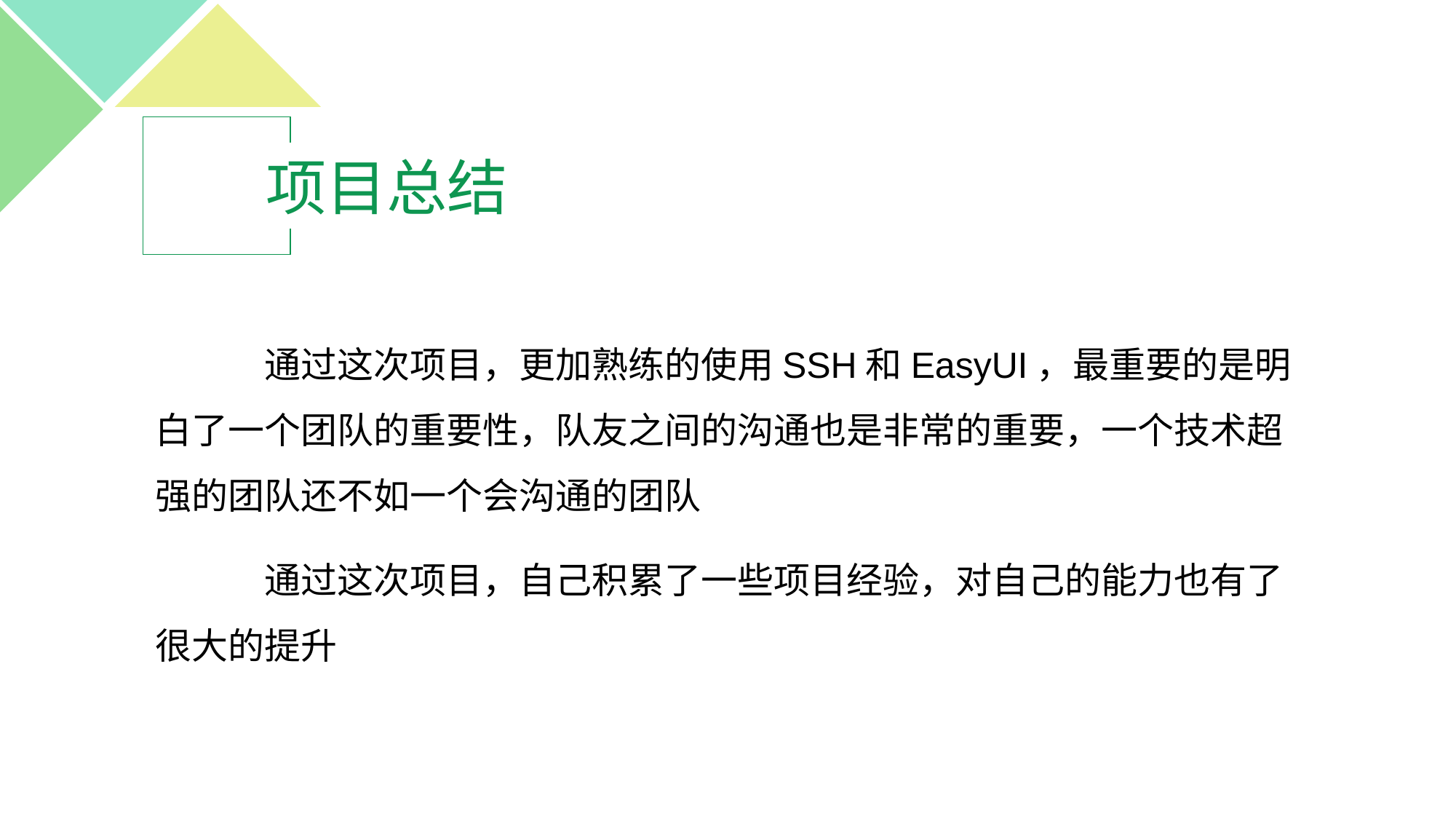

项目总结
		通过这次项目，更加熟练的使用SSH和EasyUI，最重要的是明白了一个团队的重要性，队友之间的沟通也是非常的重要，一个技术超强的团队还不如一个会沟通的团队
		通过这次项目，自己积累了一些项目经验，对自己的能力也有了很大的提升